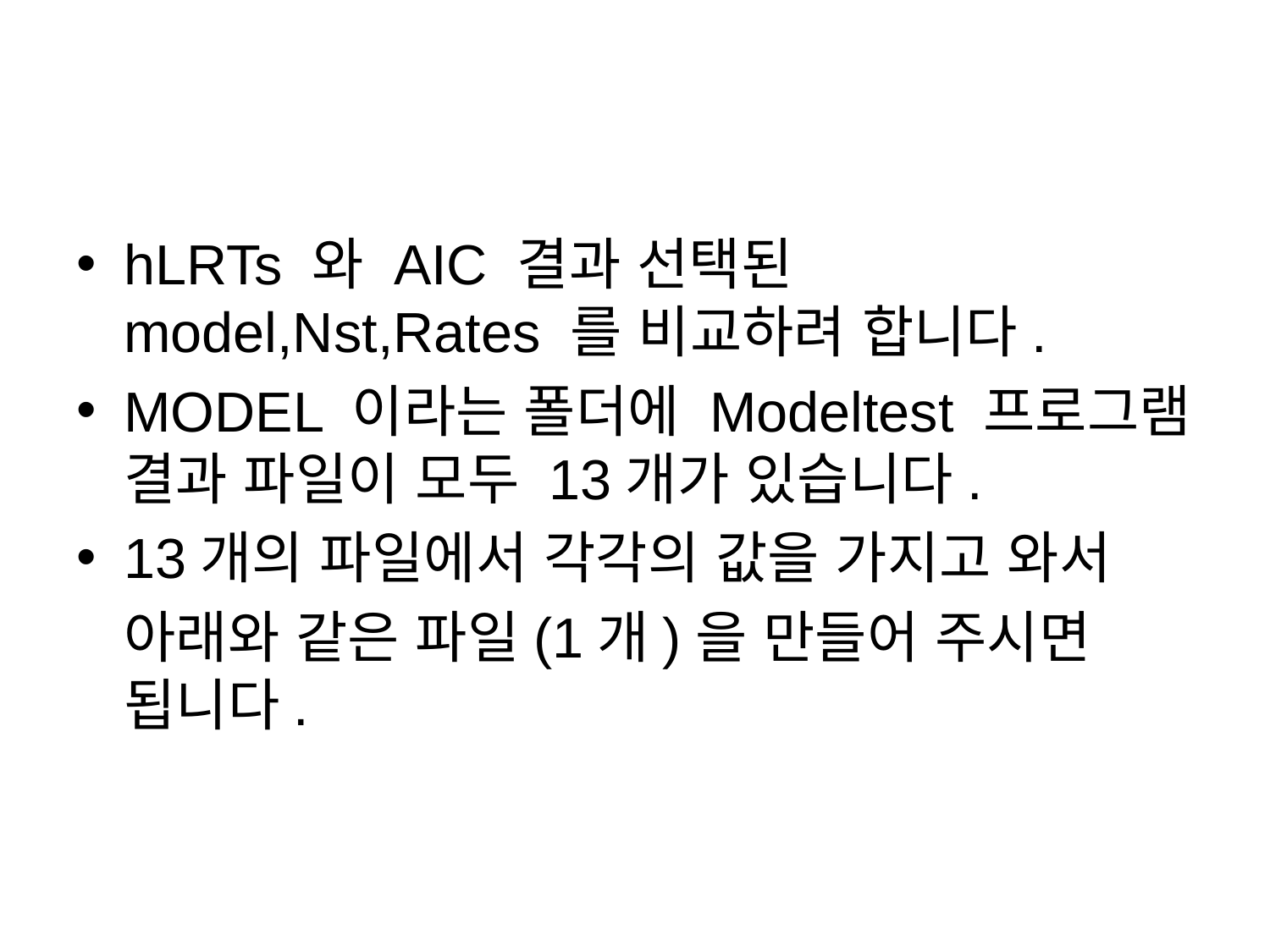

#
hLRTs 와 AIC 결과 선택된 model,Nst,Rates 를 비교하려 합니다.
MODEL 이라는 폴더에 Modeltest 프로그램 결과 파일이 모두 13개가 있습니다.
13개의 파일에서 각각의 값을 가지고 와서
	아래와 같은 파일(1개)을 만들어 주시면 됩니다.